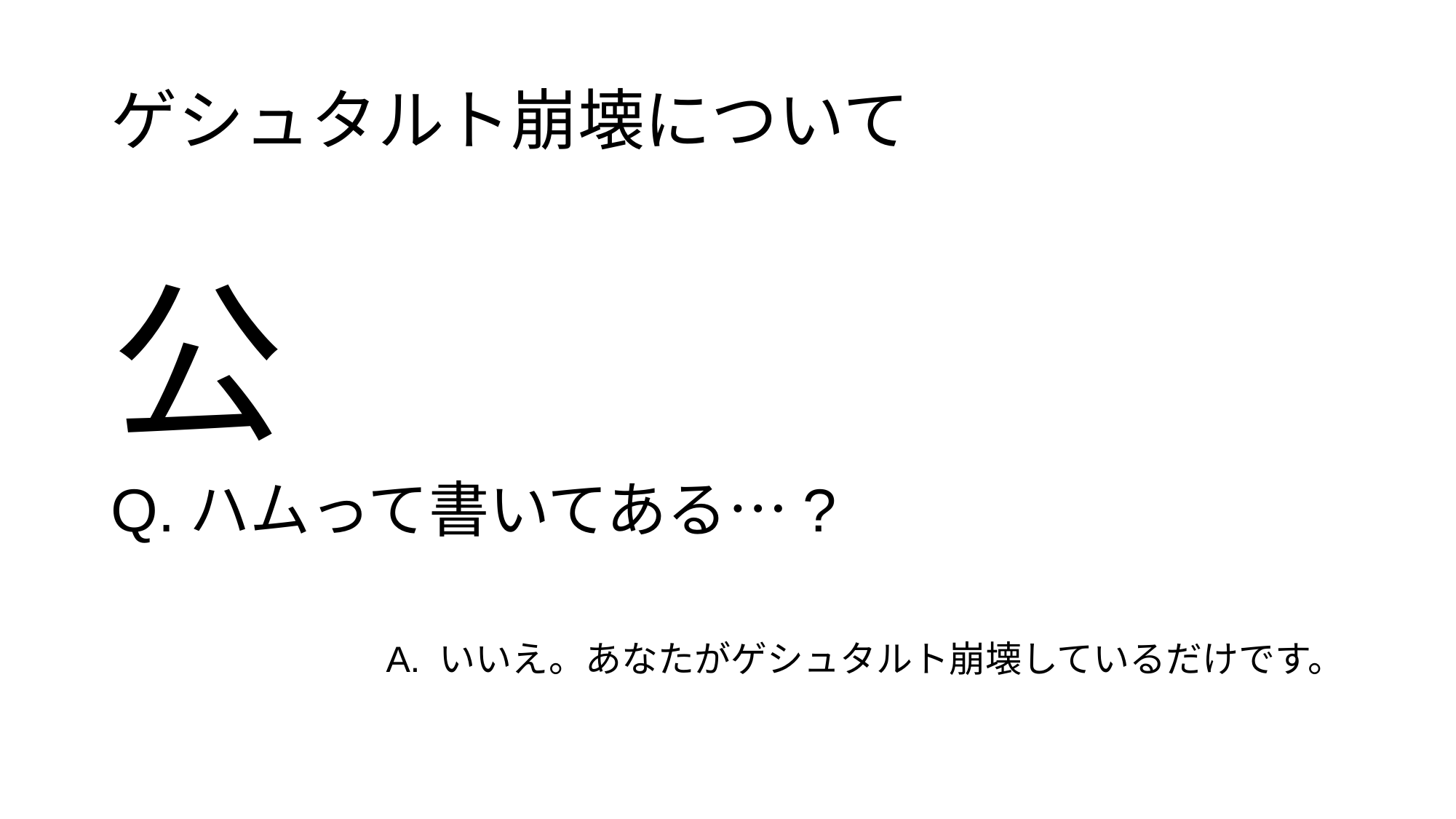

# ゲシュタルト崩壊について
公
Q.ハムって書いてある…?

A. いいえ。あなたがゲシュタルト崩壊しているだけです。